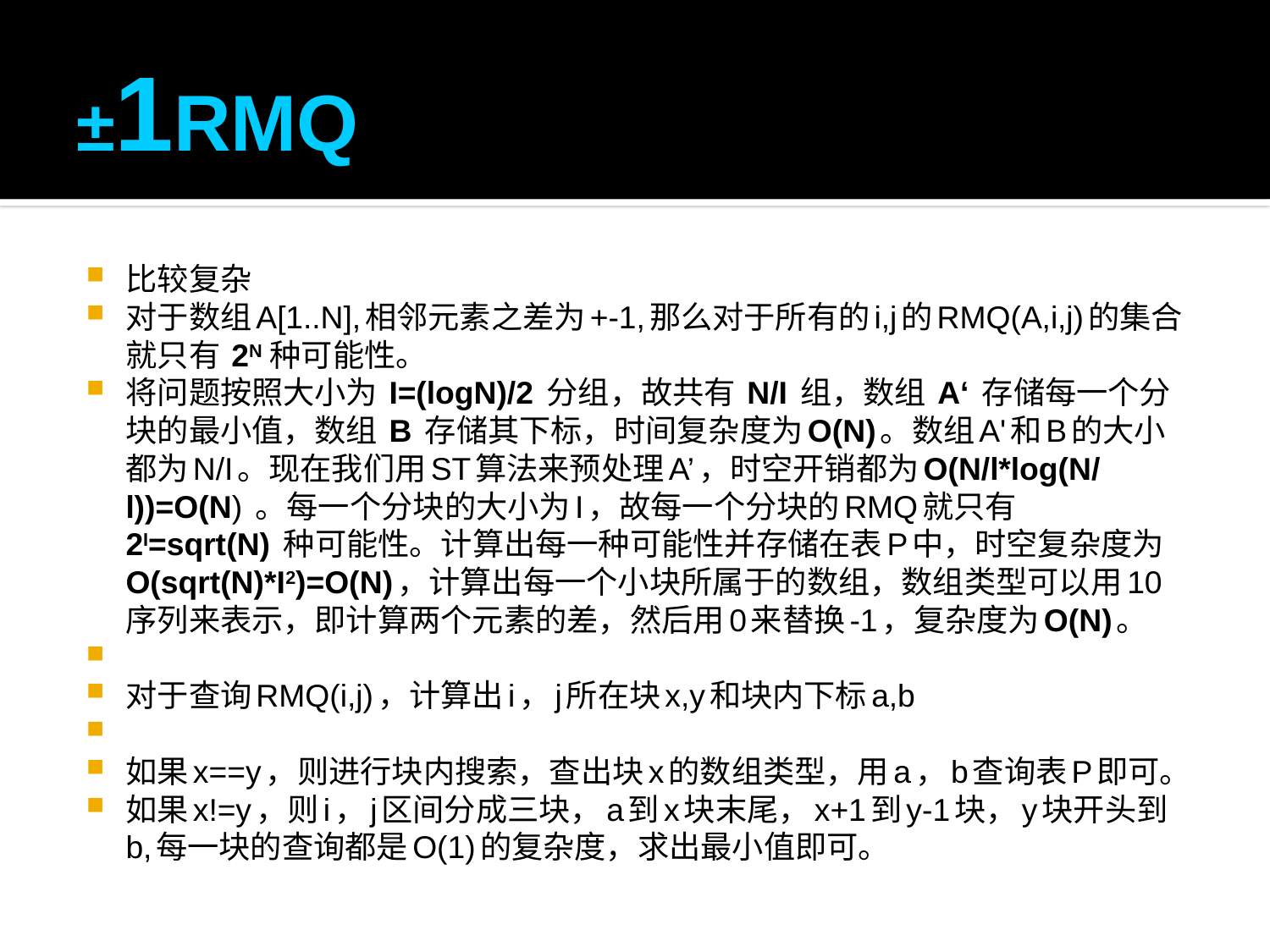

# ±1RMQ
比较复杂
对于数组A[1..N],相邻元素之差为+-1,那么对于所有的i,j的RMQ(A,i,j)的集合就只有 2N 种可能性。
将问题按照大小为 I=(logN)/2 分组，故共有 N/I 组，数组 A‘ 存储每一个分块的最小值，数组 B 存储其下标，时间复杂度为O(N)。数组A'和B的大小都为N/I。现在我们用ST算法来预处理A’，时空开销都为O(N/l*log(N/l))=O(N) 。每一个分块的大小为I，故每一个分块的RMQ就只有2I=sqrt(N) 种可能性。计算出每一种可能性并存储在表P中，时空复杂度为O(sqrt(N)*I2)=O(N)，计算出每一个小块所属于的数组，数组类型可以用10序列来表示，即计算两个元素的差，然后用0来替换-1，复杂度为O(N)。

对于查询RMQ(i,j)，计算出i，j所在块x,y和块内下标a,b

如果x==y，则进行块内搜索，查出块x的数组类型，用a，b查询表P即可。
如果x!=y，则i，j区间分成三块，a到x块末尾，x+1到y-1块，y块开头到b,每一块的查询都是O(1)的复杂度，求出最小值即可。